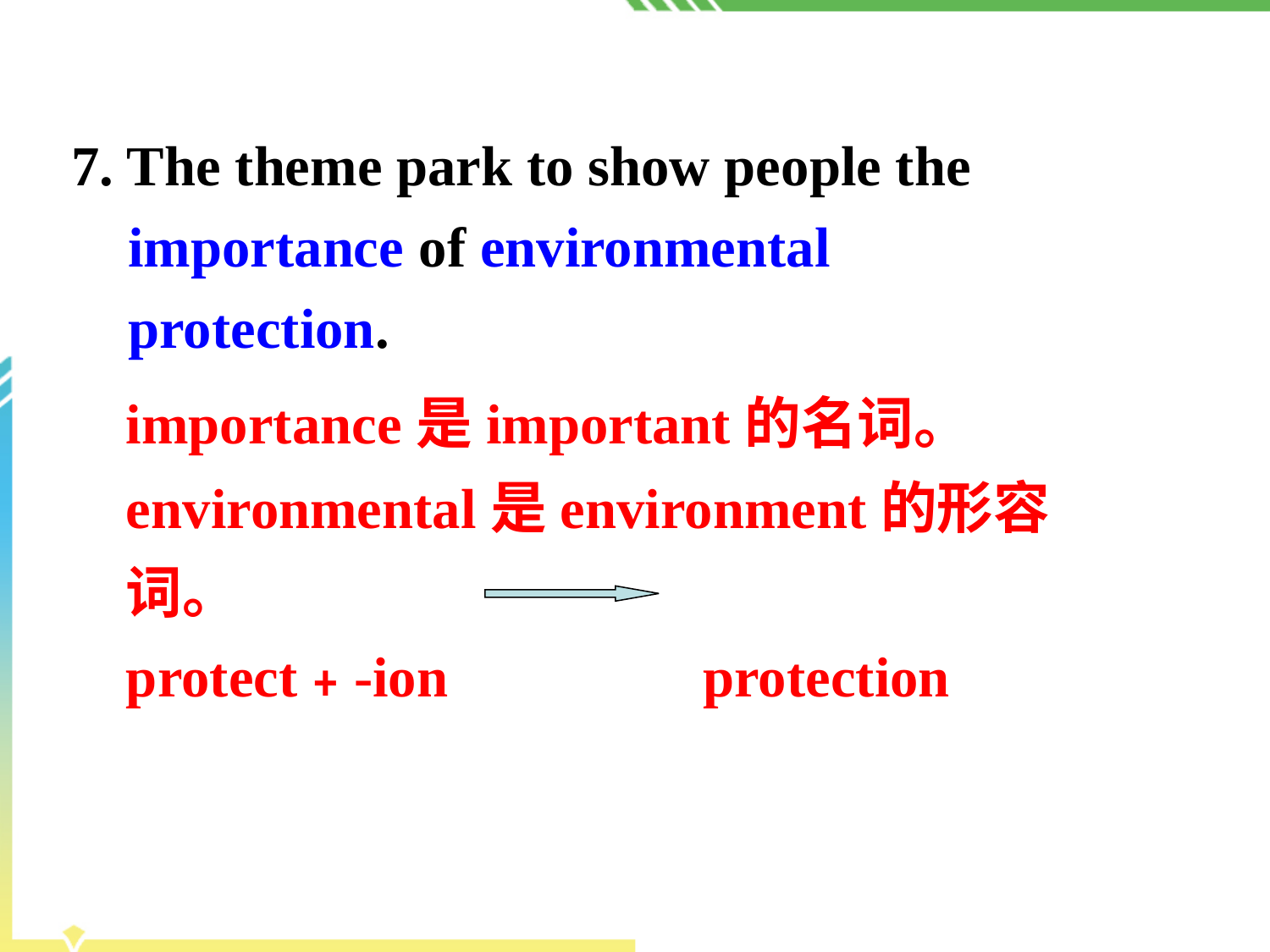

7. The theme park to show people the
    importance of environmental
    protection.
importance是important的名词。
environmental是environment的形容词。
protect﹢-ion                  protection